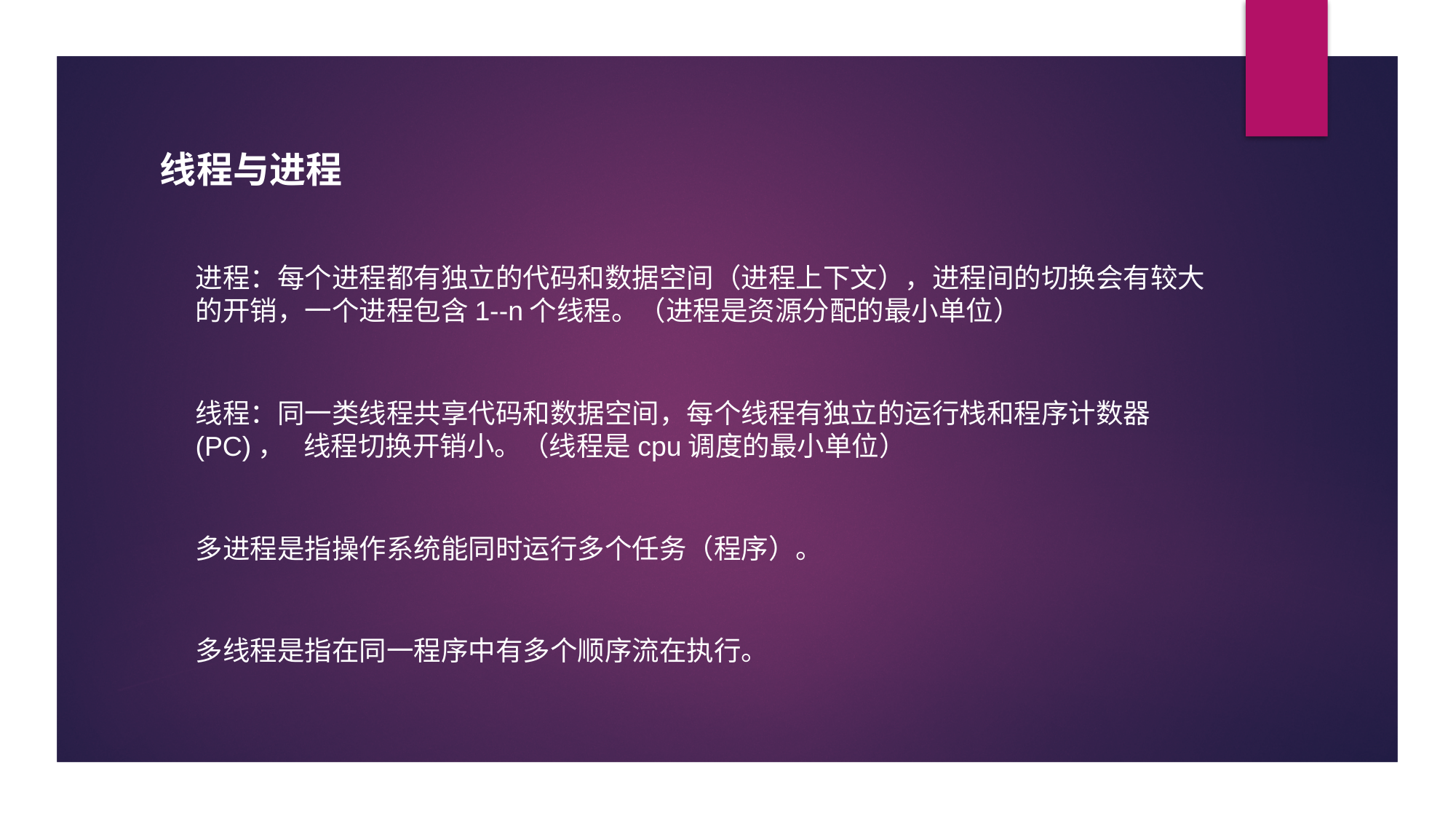

线程与进程
进程：每个进程都有独立的代码和数据空间（进程上下文），进程间的切换会有较大的开销，一个进程包含1--n个线程。（进程是资源分配的最小单位）
线程：同一类线程共享代码和数据空间，每个线程有独立的运行栈和程序计数器(PC)，   线程切换开销小。（线程是cpu调度的最小单位）
多进程是指操作系统能同时运行多个任务（程序）。
多线程是指在同一程序中有多个顺序流在执行。